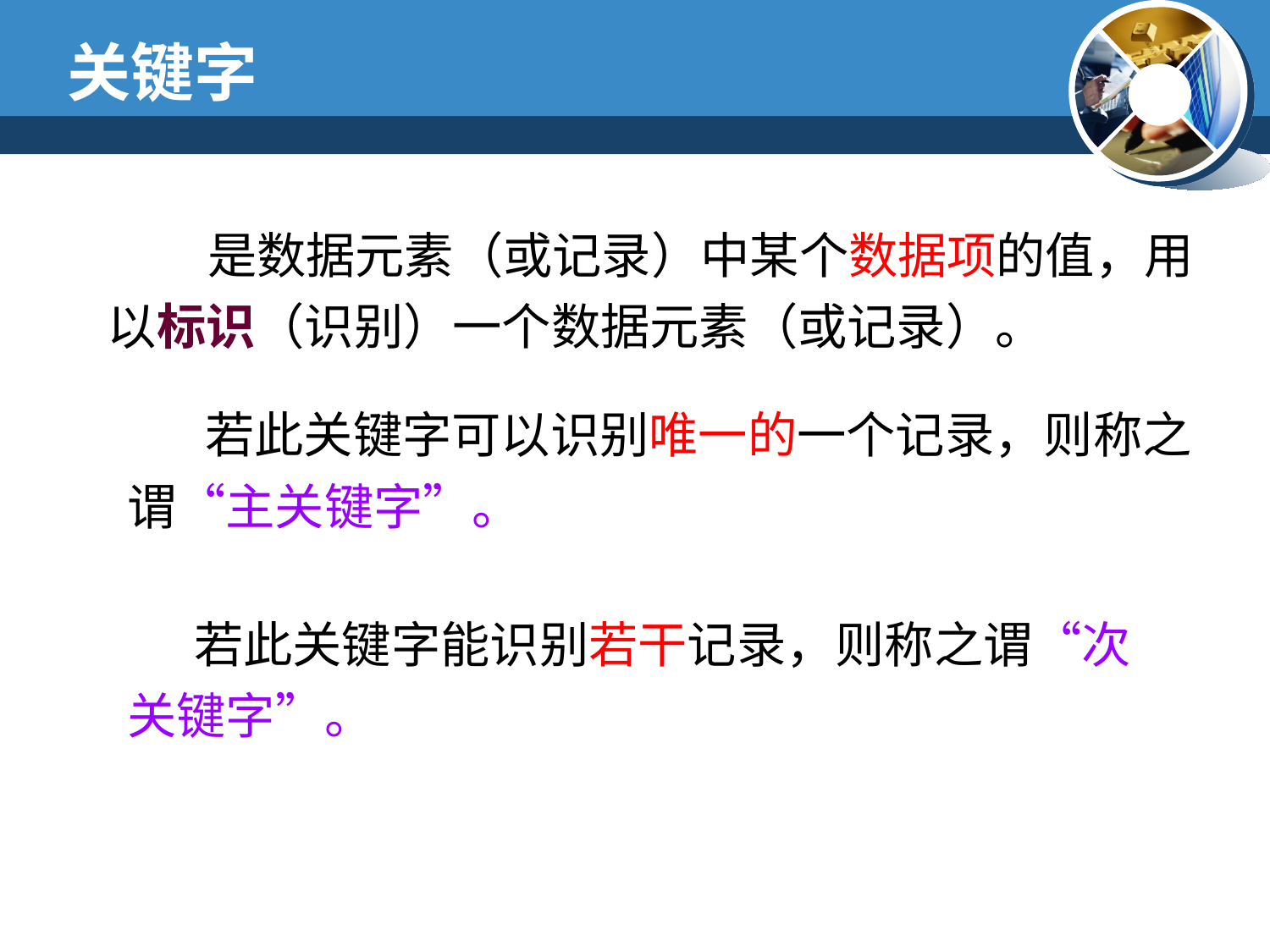

关键字
        是数据元素（或记录）中某个数据项的值，用以标识（识别）一个数据元素（或记录）。
      若此关键字可以识别唯一的一个记录，则称之谓“主关键字”。
     若此关键字能识别若干记录，则称之谓“次关键字”。